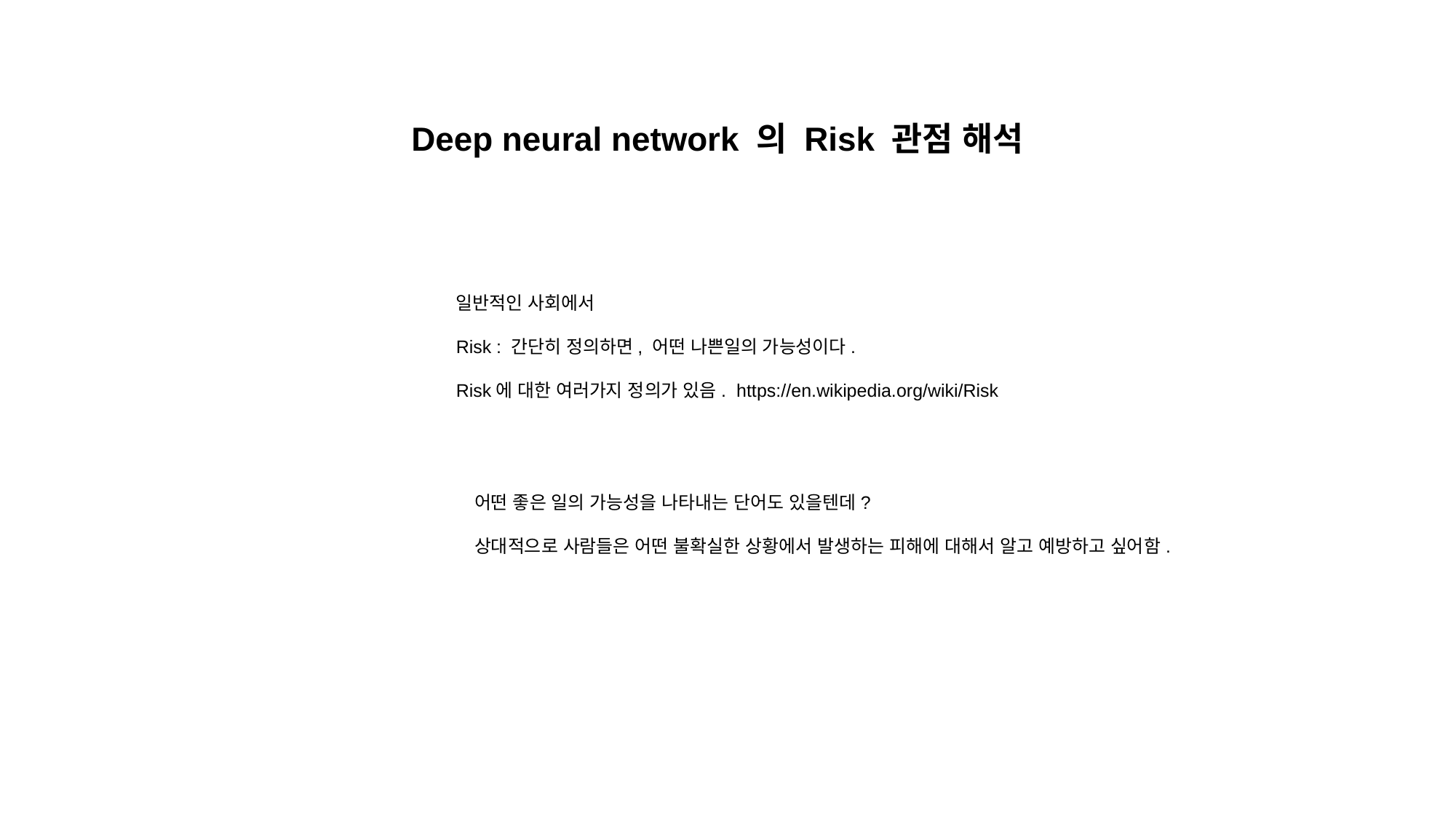

Deep neural network 의 Risk 관점 해석
일반적인 사회에서

Risk : 간단히 정의하면, 어떤 나쁜일의 가능성이다.

Risk에 대한 여러가지 정의가 있음.  https://en.wikipedia.org/wiki/Risk
어떤 좋은 일의 가능성을 나타내는 단어도 있을텐데?

상대적으로 사람들은 어떤 불확실한 상황에서 발생하는 피해에 대해서 알고 예방하고 싶어함.